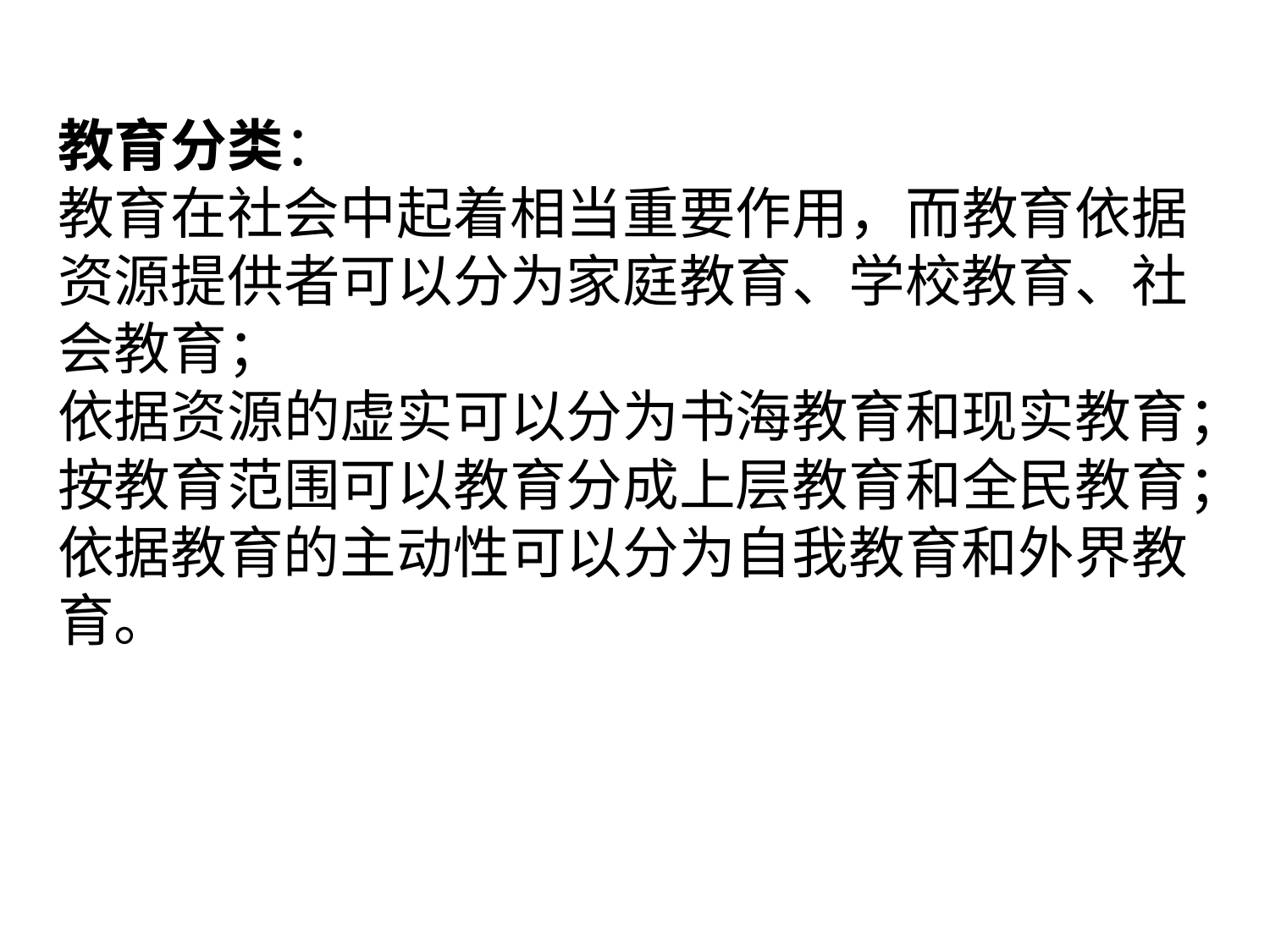

# 教育分类： 教育在社会中起着相当重要作用，而教育依据资源提供者可以分为家庭教育、学校教育、社会教育； 依据资源的虚实可以分为书海教育和现实教育；按教育范围可以教育分成上层教育和全民教育；依据教育的主动性可以分为自我教育和外界教育。